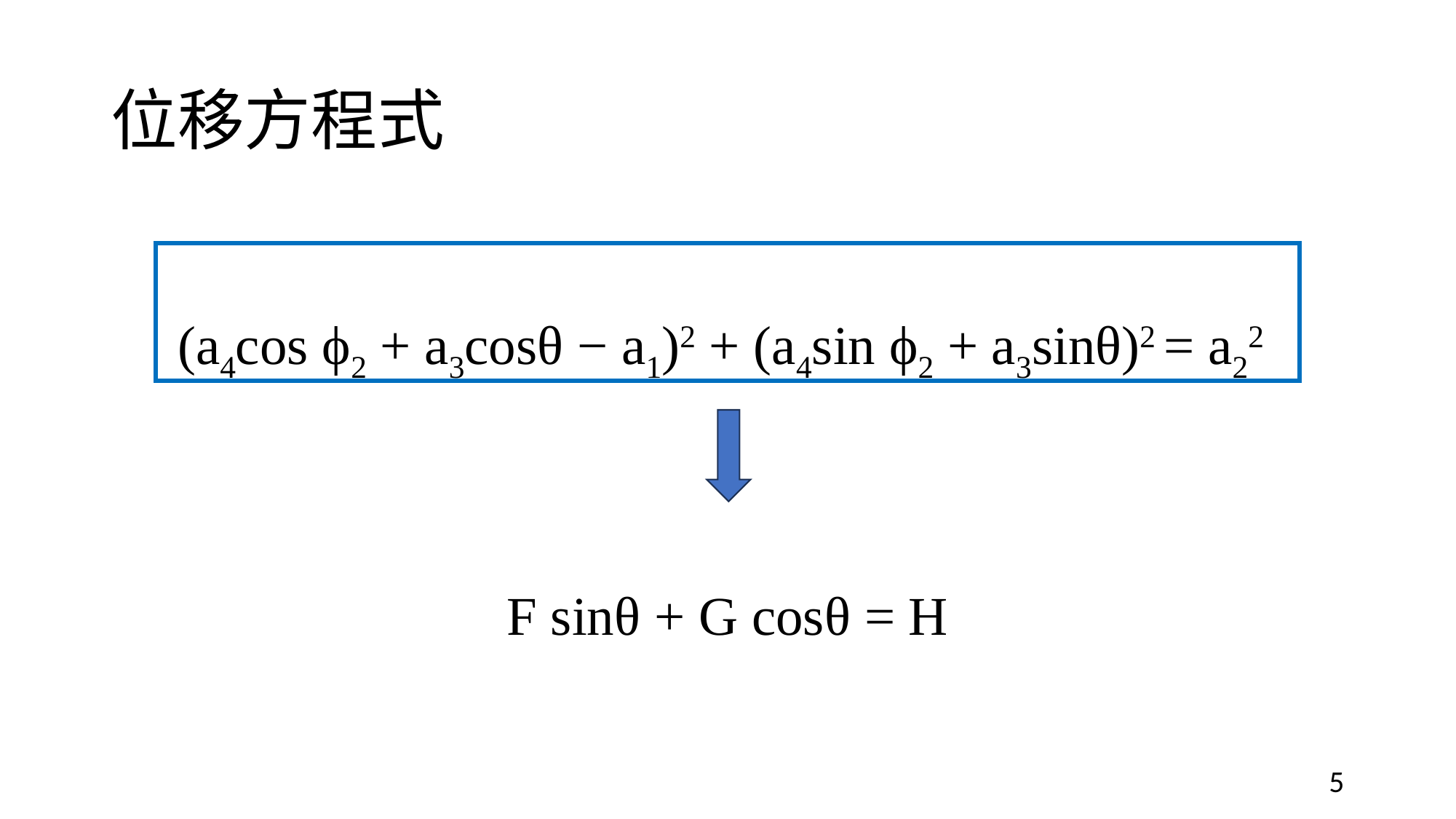

# 位移方程式

(a4cos ϕ2 + a3cosθ − a­1)2 + (a4sin ϕ2 + a3sinθ)2 = a22

F sinθ + G cosθ = H

5